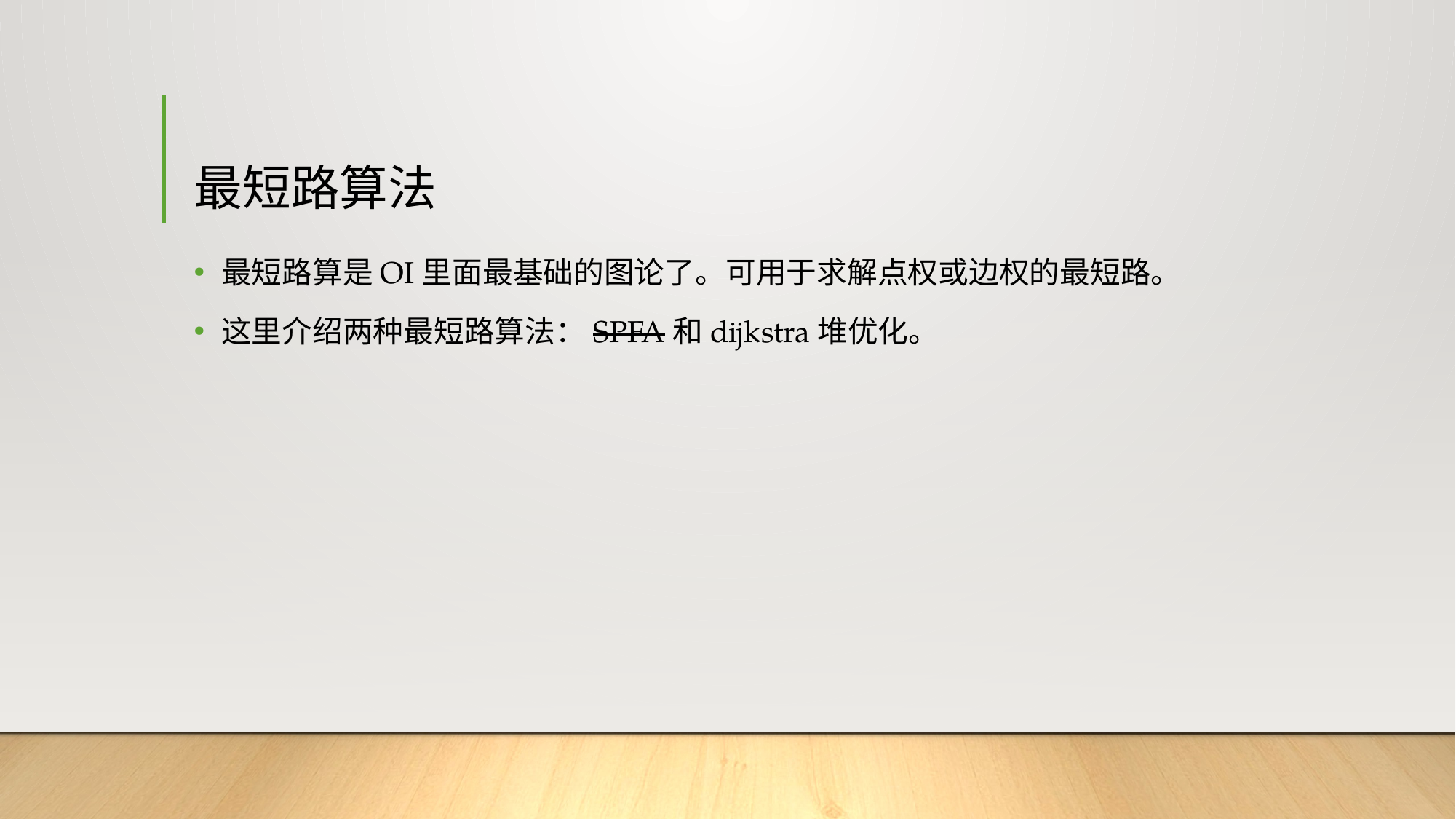

# 最短路算法
最短路算是OI里面最基础的图论了。可用于求解点权或边权的最短路。
这里介绍两种最短路算法：SPFA和dijkstra堆优化。